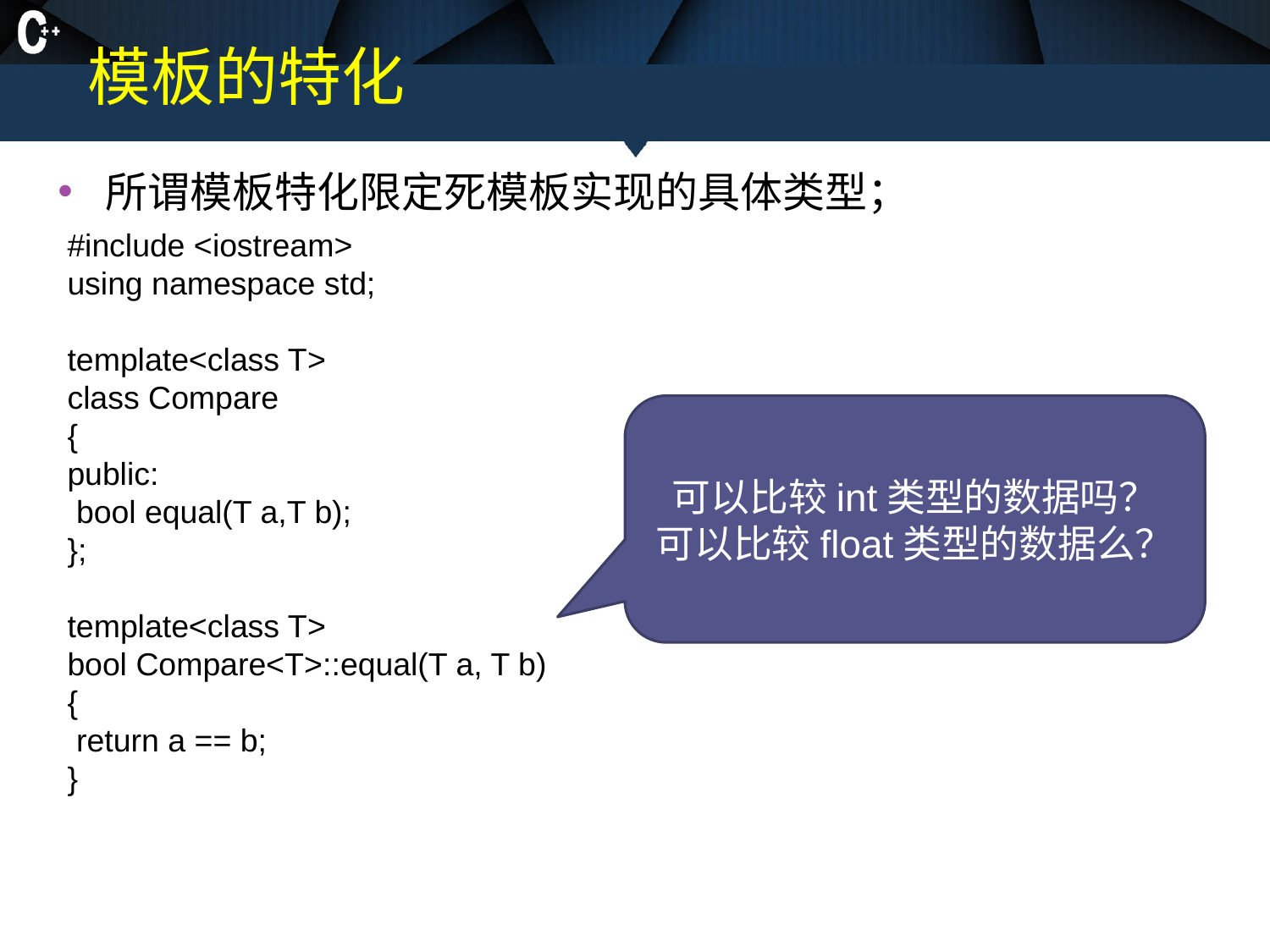

# 模板的特化
所谓模板特化限定死模板实现的具体类型；
#include <iostream>
using namespace std;

template<class T>
class Compare
{
public:
 bool equal(T a,T b);
};

template<class T>
bool Compare<T>::equal(T a, T b)
{
 return a == b;
}
可以比较int类型的数据吗？
可以比较float类型的数据么？